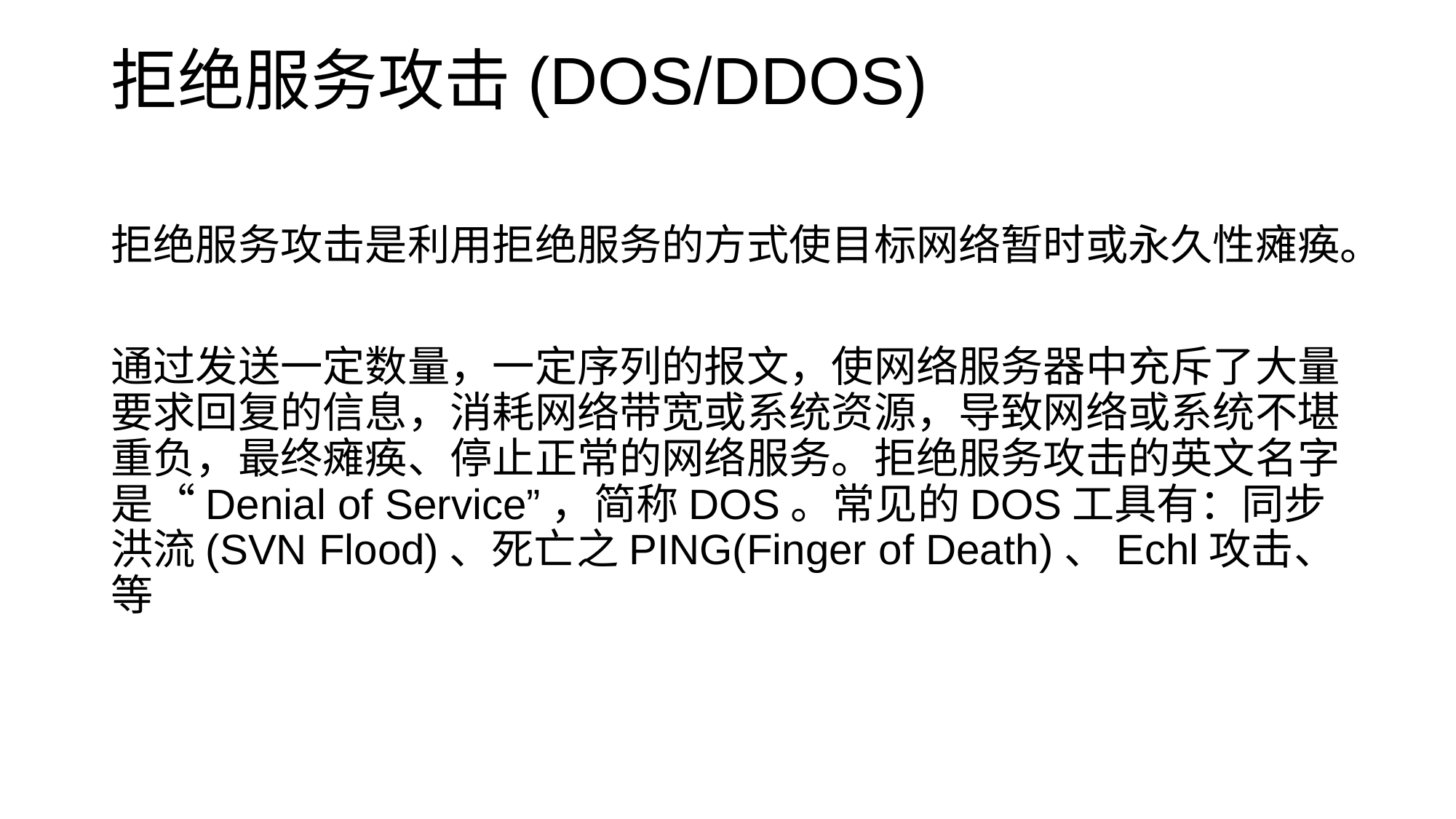

# 拒绝服务攻击(DOS/DDOS)
拒绝服务攻击是利用拒绝服务的方式使目标网络暂时或永久性瘫痪。

通过发送一定数量，一定序列的报文，使网络服务器中充斥了大量要求回复的信息，消耗网络带宽或系统资源，导致网络或系统不堪重负，最终瘫痪、停止正常的网络服务。拒绝服务攻击的英文名字是“Denial of Service”，简称DOS。常见的DOS工具有：同步洪流(SVN Flood)、死亡之PING(Finger of Death)、Echl攻击、等